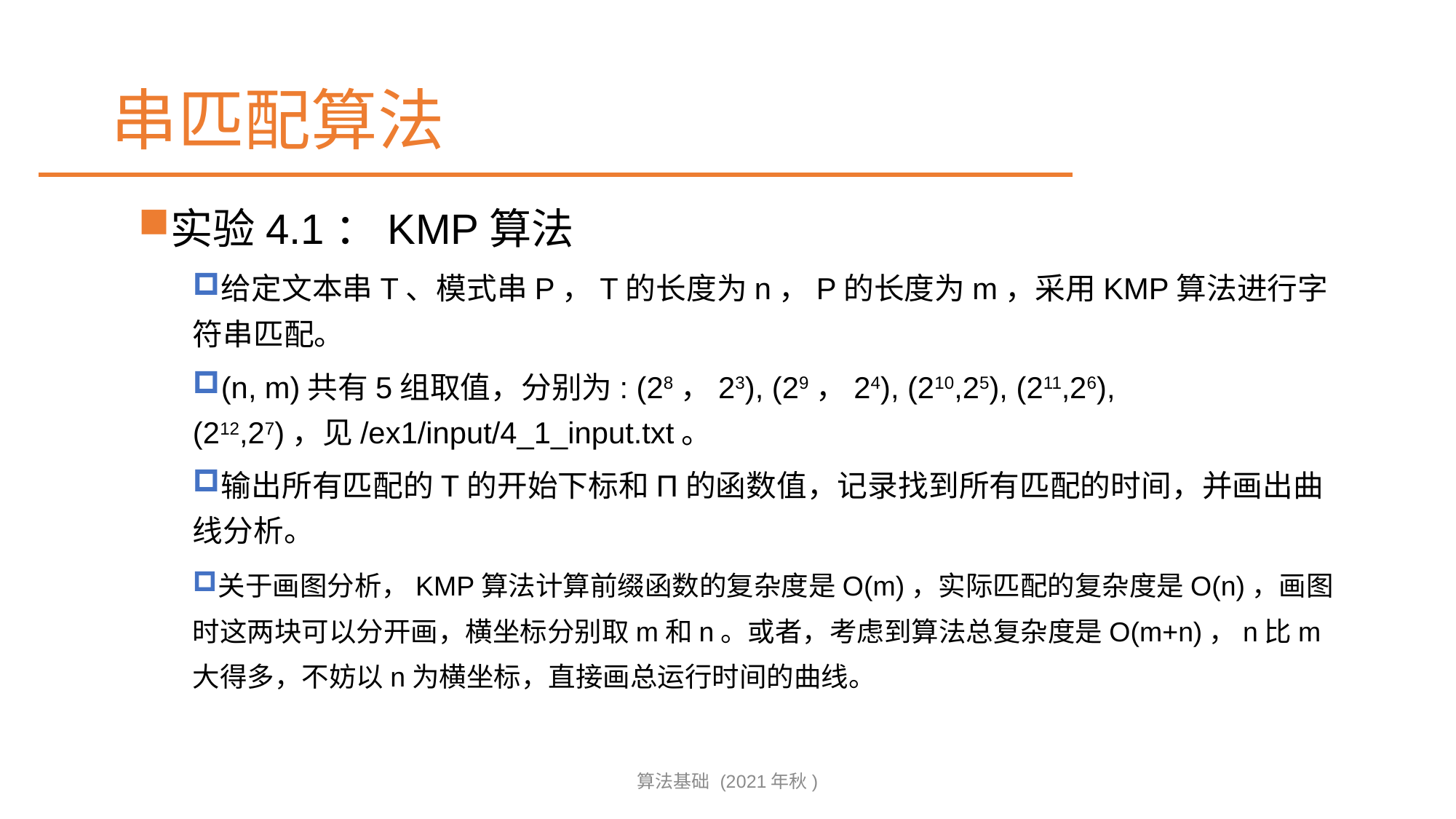

# 串匹配算法
实验4.1：KMP算法
给定文本串T、模式串P，T的长度为n，P的长度为m，采用KMP算法进行字符串匹配。
(n, m)共有5组取值，分别为: (28，23), (29，24), (210,25), (211,26), (212,27)，见/ex1/input/4_1_input.txt。
输出所有匹配的T的开始下标和Π的函数值，记录找到所有匹配的时间，并画出曲线分析。
关于画图分析，KMP算法计算前缀函数的复杂度是O(m)，实际匹配的复杂度是O(n)，画图时这两块可以分开画，横坐标分别取m和n。或者，考虑到算法总复杂度是O(m+n)，n比m大得多，不妨以n为横坐标，直接画总运行时间的曲线。

算法基础 (2021年秋)
3